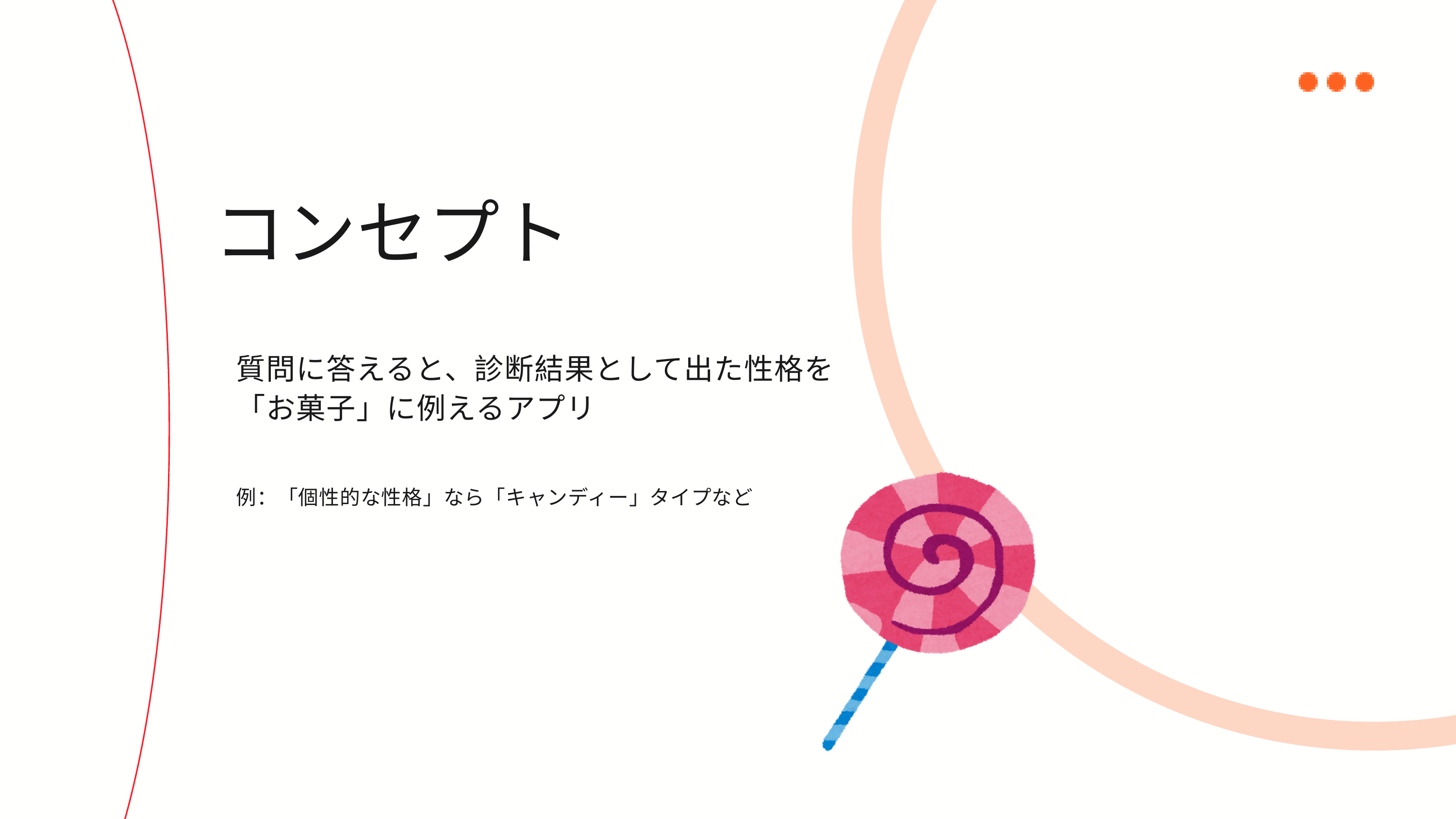

コンセプト
質問に答えると、診断結果として出た性格を「お菓子」に例えるアプリ

例：「個性的な性格」なら「キャンディー」タイプなど